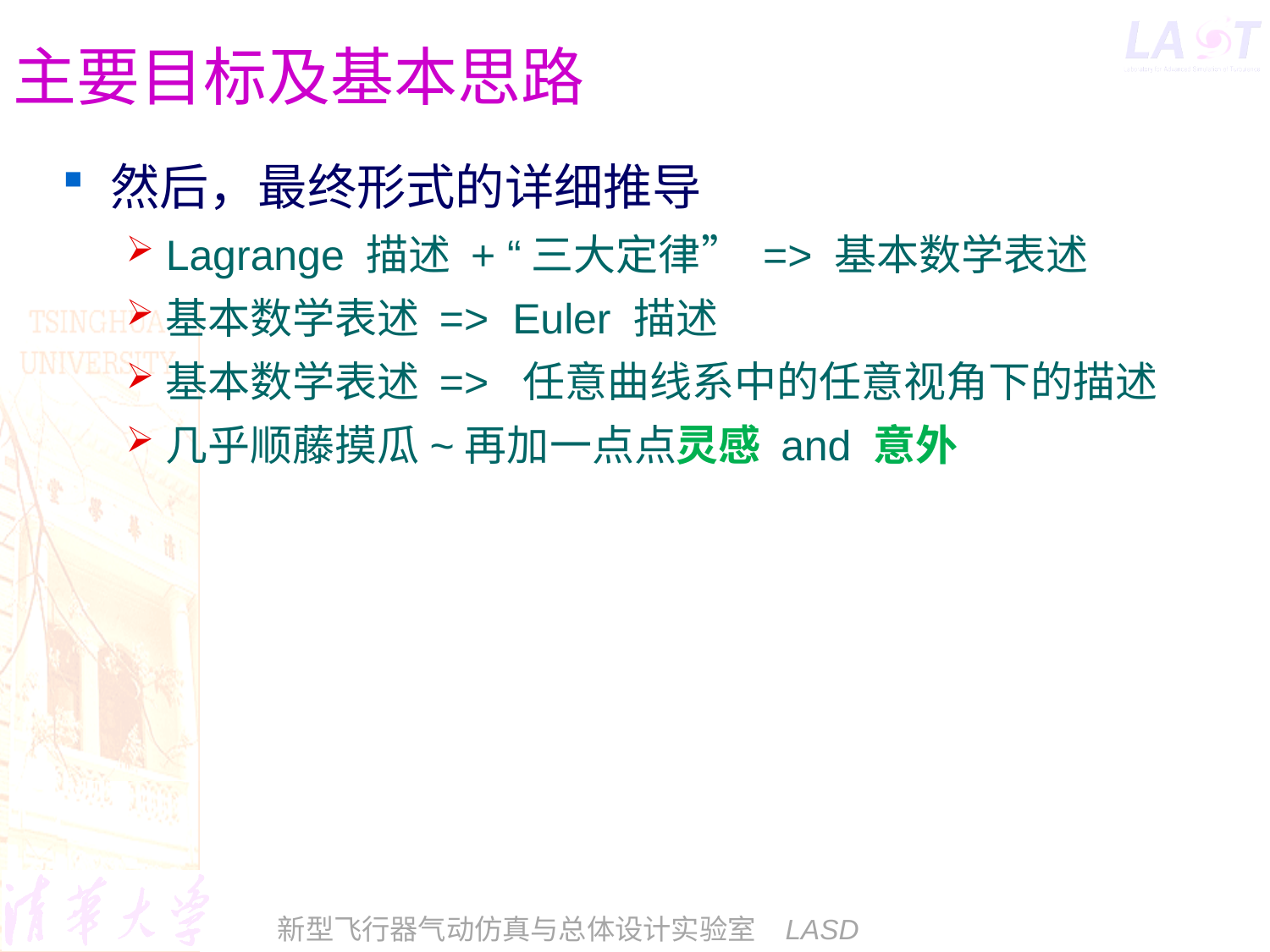

# 主要目标及基本思路
然后，最终形式的详细推导
Lagrange 描述 + “三大定律” => 基本数学表述
基本数学表述 =>  Euler 描述
基本数学表述 =>  任意曲线系中的任意视角下的描述
几乎顺藤摸瓜~再加一点点灵感 and 意外